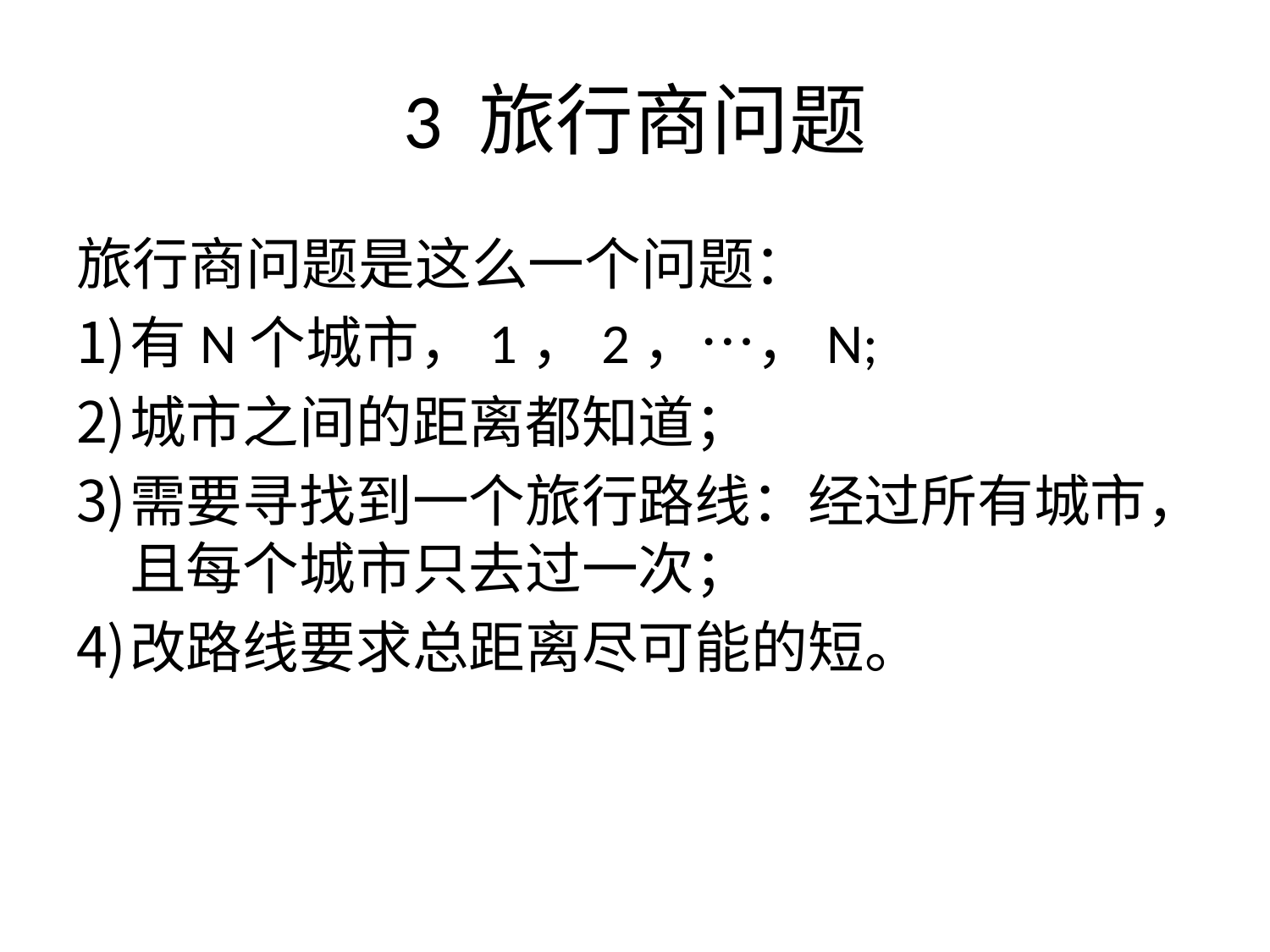

# 3 旅行商问题
旅行商问题是这么一个问题：
有N个城市，1，2，…，N;
城市之间的距离都知道；
需要寻找到一个旅行路线：经过所有城市，且每个城市只去过一次；
改路线要求总距离尽可能的短。